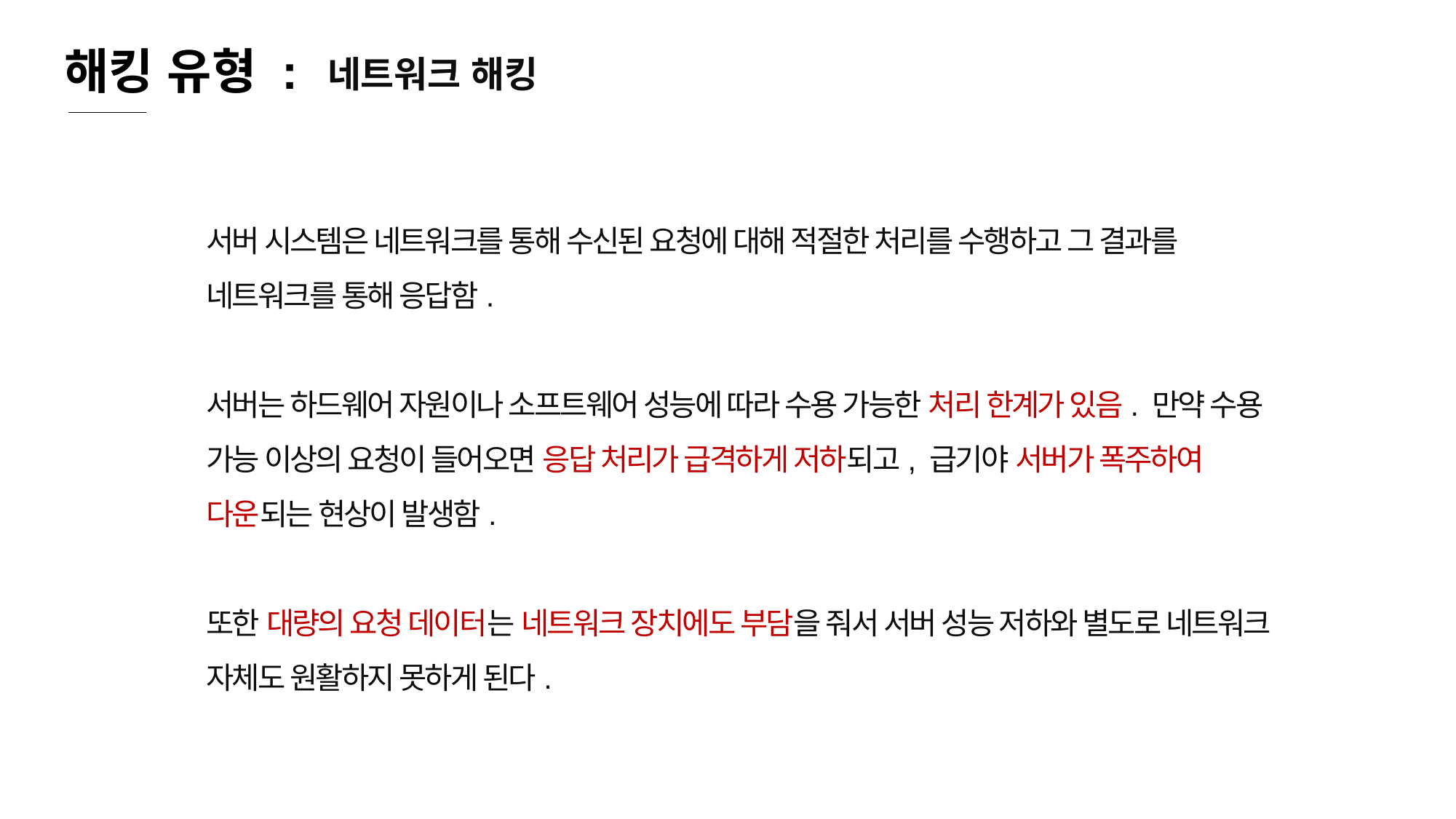

해킹 유형 :
네트워크 해킹
서버 시스템은 네트워크를 통해 수신된 요청에 대해 적절한 처리를 수행하고 그 결과를 네트워크를 통해 응답함.

서버는 하드웨어 자원이나 소프트웨어 성능에 따라 수용 가능한 처리 한계가 있음. 만약 수용 가능 이상의 요청이 들어오면 응답 처리가 급격하게 저하되고, 급기야 서버가 폭주하여 다운되는 현상이 발생함.

또한 대량의 요청 데이터는 네트워크 장치에도 부담을 줘서 서버 성능 저하와 별도로 네트워크 자체도 원활하지 못하게 된다.